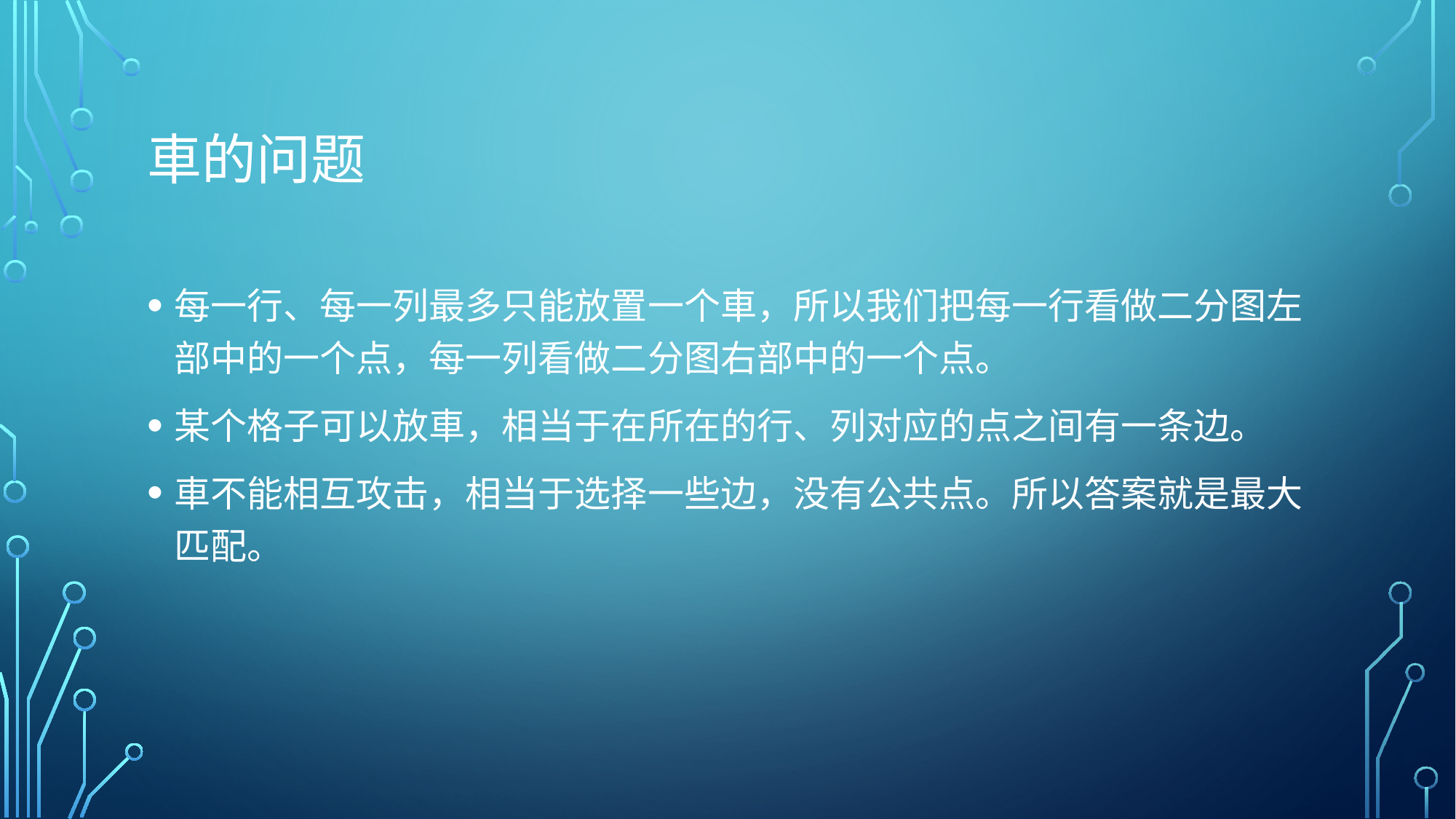

# 車的问题
每一行、每一列最多只能放置一个車，所以我们把每一行看做二分图左部中的一个点，每一列看做二分图右部中的一个点。
某个格子可以放車，相当于在所在的行、列对应的点之间有一条边。
車不能相互攻击，相当于选择一些边，没有公共点。所以答案就是最大匹配。